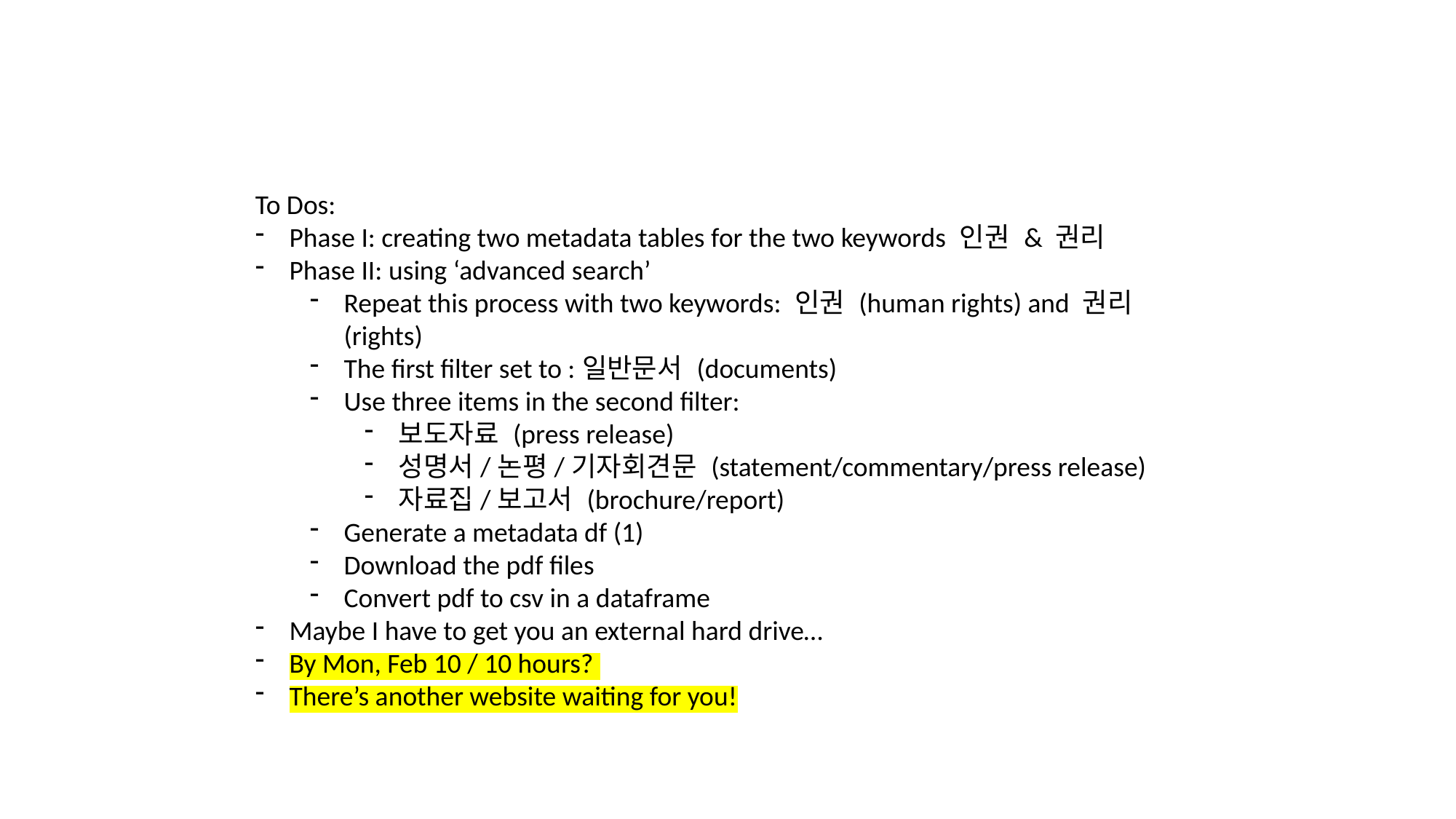

To Dos:
Phase I: creating two metadata tables for the two keywords 인권 & 권리
Phase II: using ‘advanced search’
Repeat this process with two keywords: 인권 (human rights) and 권리 (rights)
The first filter set to :일반문서 (documents)
Use three items in the second filter:
보도자료 (press release)
성명서/논평/기자회견문 (statement/commentary/press release)
자료집/보고서 (brochure/report)
Generate a metadata df (1)
Download the pdf files
Convert pdf to csv in a dataframe
Maybe I have to get you an external hard drive…
By Mon, Feb 10 / 10 hours?
There’s another website waiting for you!